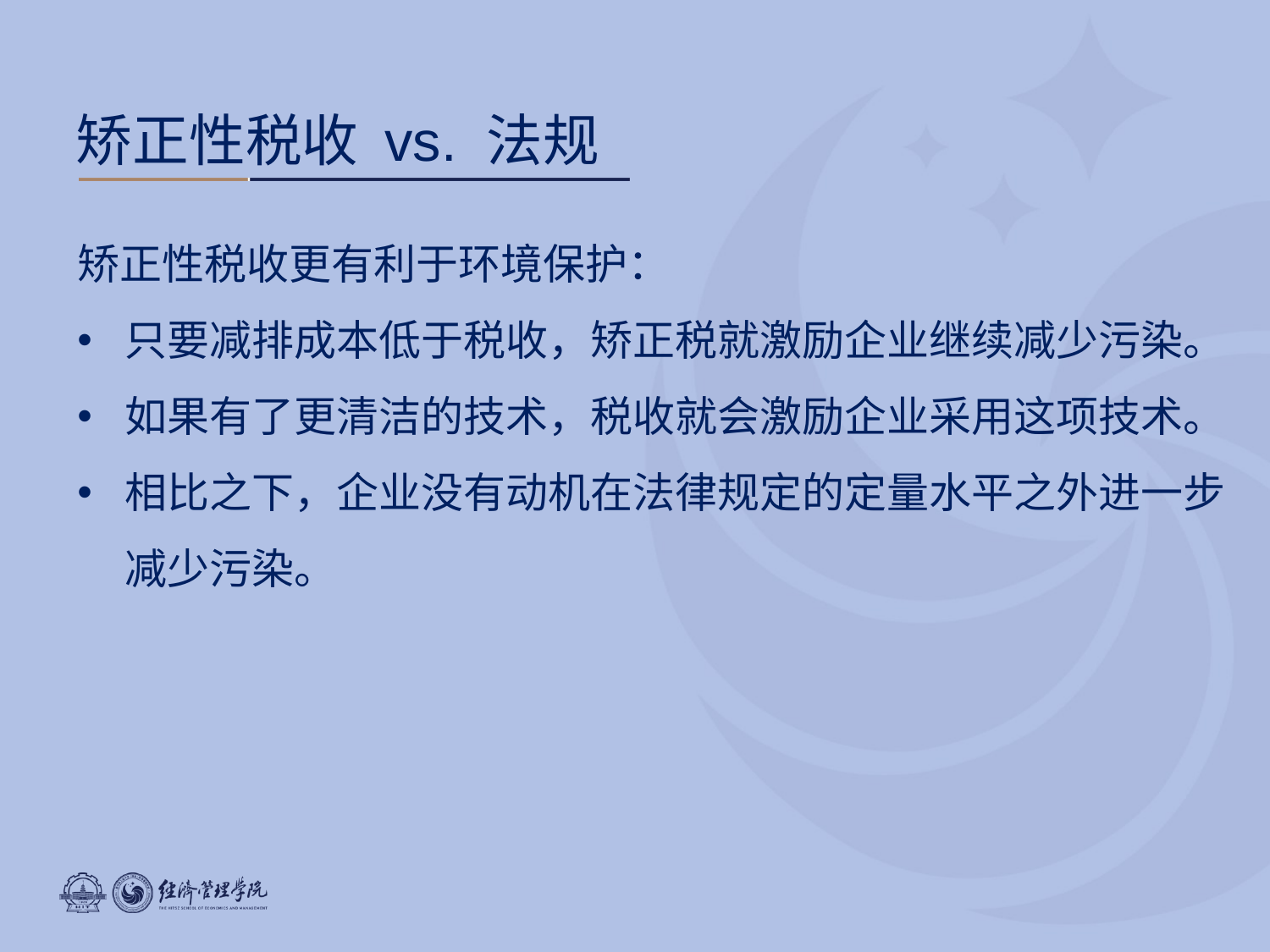

# 矫正性税收 vs. 法规
矫正性税收更有利于环境保护：
只要减排成本低于税收，矫正税就激励企业继续减少污染。
如果有了更清洁的技术，税收就会激励企业采用这项技术。
相比之下，企业没有动机在法律规定的定量水平之外进一步减少污染。